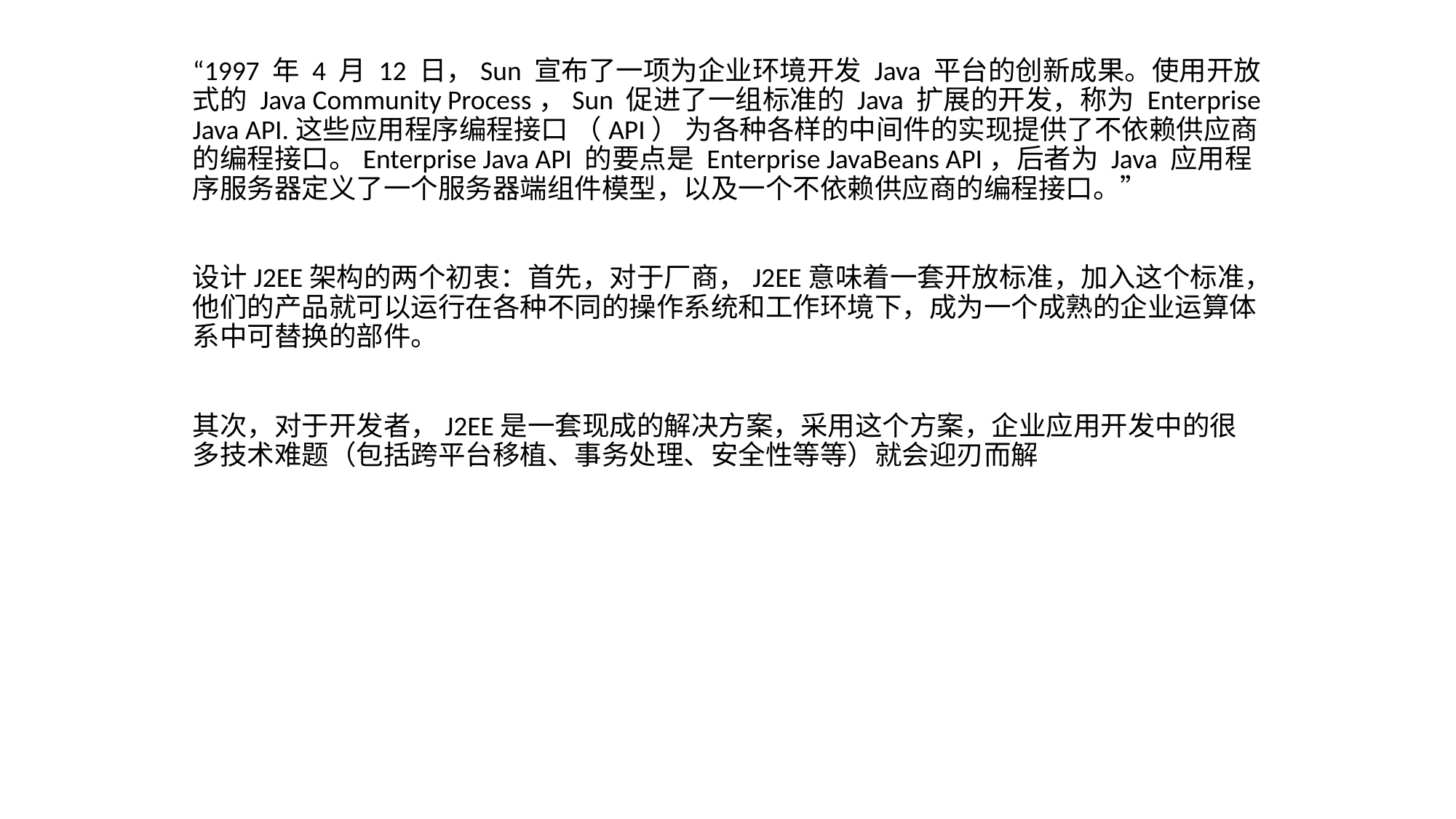

“1997 年 4 月 12 日，Sun 宣布了一项为企业环境开发 Java 平台的创新成果。使用开放式的 Java Community Process，Sun 促进了一组标准的 Java 扩展的开发，称为 Enterprise Java API.这些应用程序编程接口 （API） 为各种各样的中间件的实现提供了不依赖供应商的编程接口。Enterprise Java API 的要点是 Enterprise JavaBeans API，后者为 Java 应用程序服务器定义了一个服务器端组件模型，以及一个不依赖供应商的编程接口。”

设计J2EE架构的两个初衷：首先，对于厂商，J2EE意味着一套开放标准，加入这个标准，他们的产品就可以运行在各种不同的操作系统和工作环境下，成为一个成熟的企业运算体系中可替换的部件。

其次，对于开发者，J2EE是一套现成的解决方案，采用这个方案，企业应用开发中的很多技术难题（包括跨平台移植、事务处理、安全性等等）就会迎刃而解